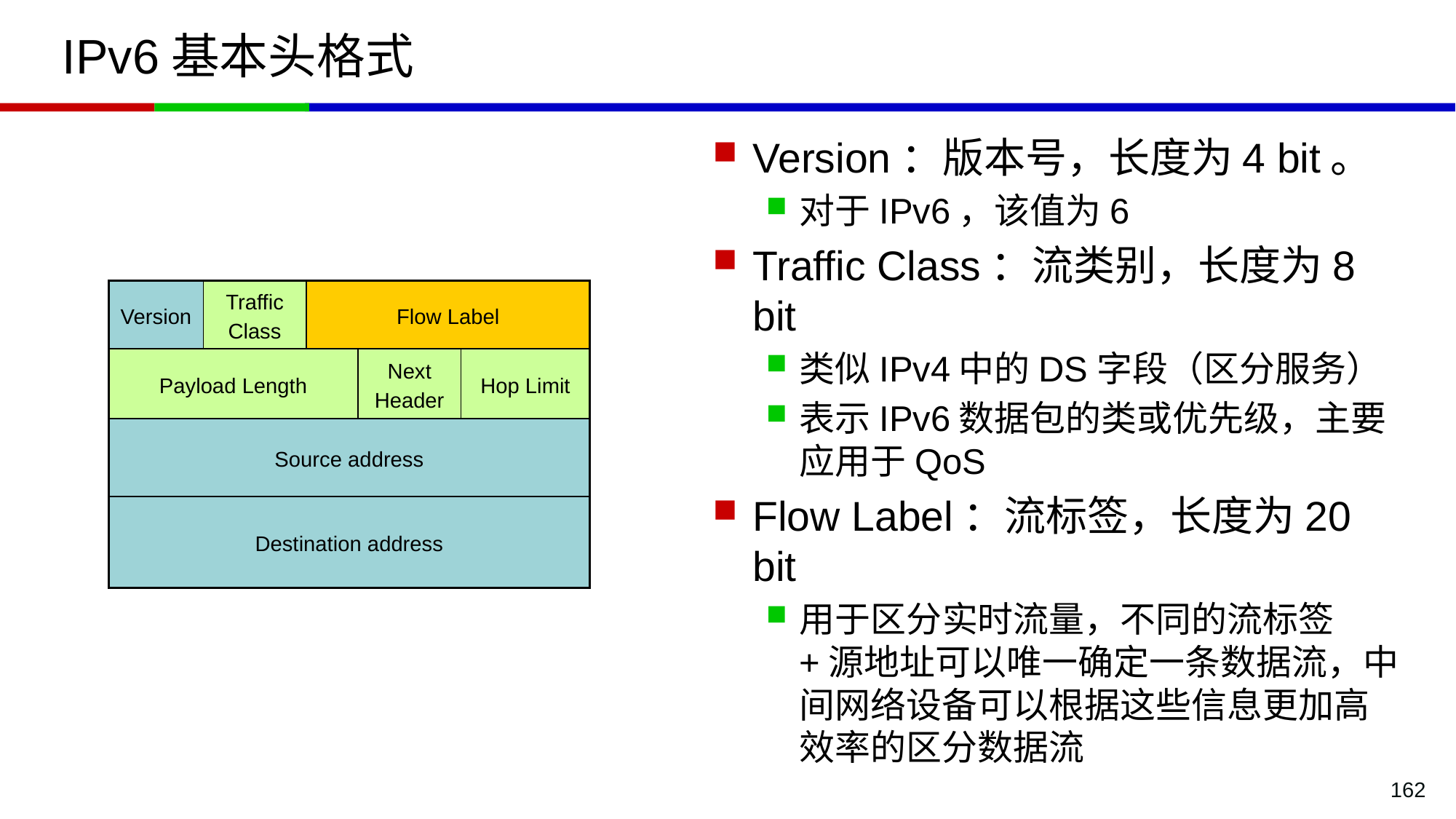

# IPv6基本头格式
Version：版本号，长度为4 bit。
对于IPv6，该值为6
Traffic Class：流类别，长度为8 bit
类似IPv4中的DS字段（区分服务）
表示IPv6数据包的类或优先级，主要应用于QoS
Flow Label：流标签，长度为20 bit
用于区分实时流量，不同的流标签+源地址可以唯一确定一条数据流，中间网络设备可以根据这些信息更加高效率的区分数据流
| Version | Traffic Class | Flow Label |  |  |
| --- | --- | --- | --- | --- |
| Payload Length |  |  | Next Header | Hop Limit |
| Source address |  |  |  |  |
| Destination address |  |  |  |  |
162